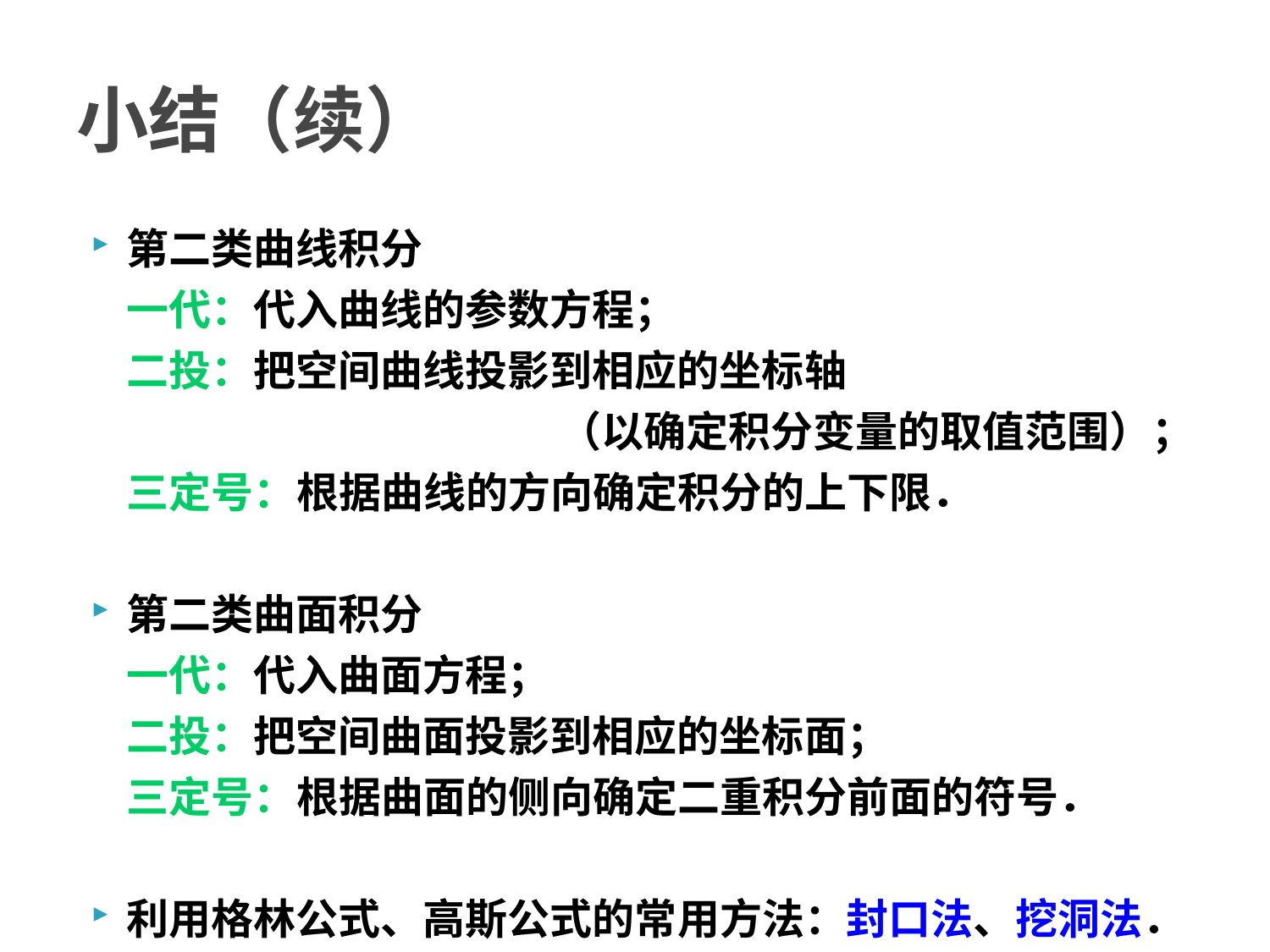

小结（续）
第二类曲线积分（积分限与曲线的方向有关）
	一代：代入曲线的参数方程；
	二投：把空间曲线投影到相应的坐标轴
（以确定积分变量的取值范围）；
	三定号：根据曲线的方向确定积分的上下限．

第二类曲面积分（积分值与曲面的侧向有关）
	一代：代入曲面方程；
	二投：把空间曲面投影到相应的坐标面；
	三定号：根据曲面的侧向确定二重积分前面的符号．

利用格林公式、高斯公式的常用方法：封口法、挖洞法．